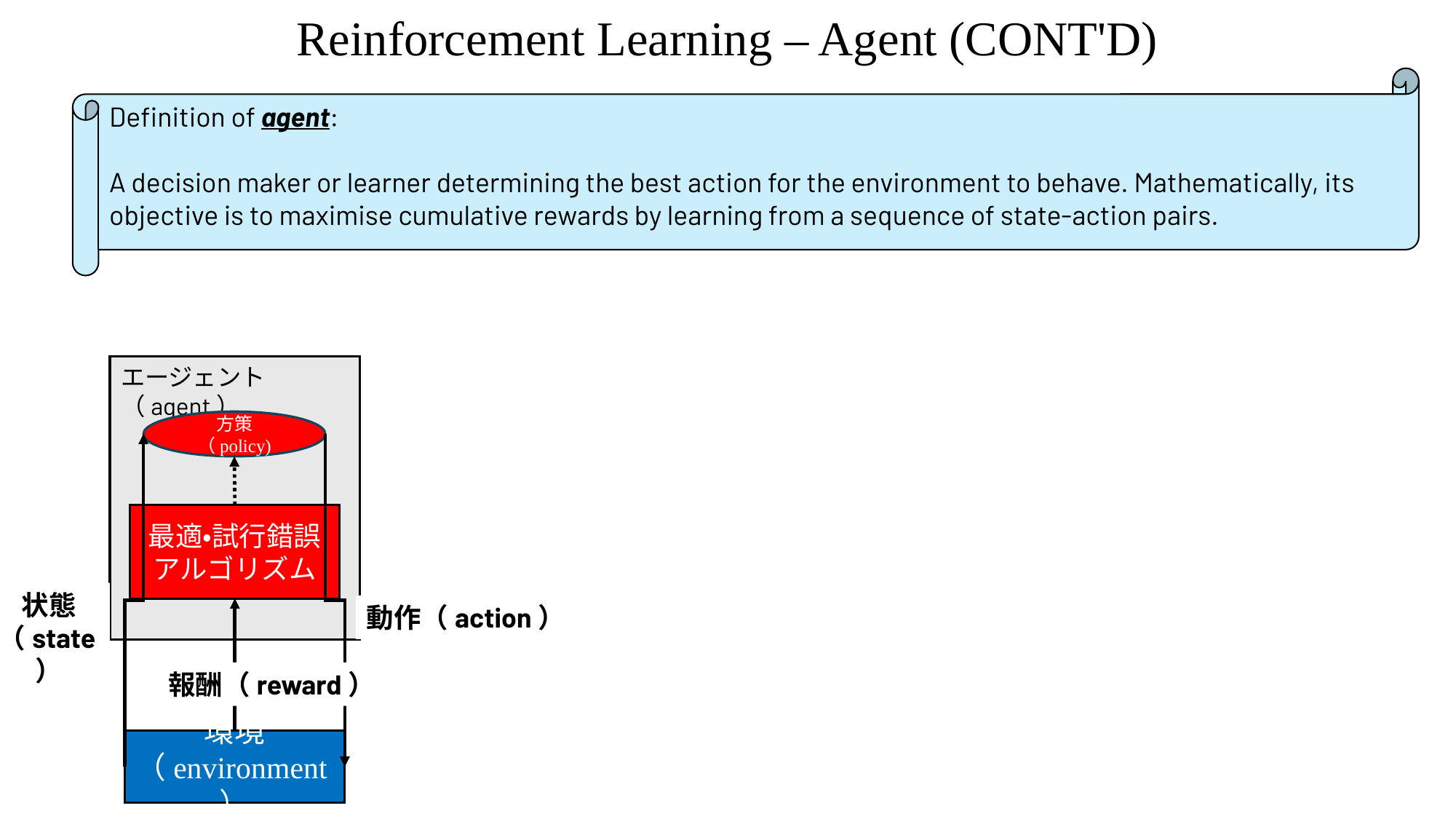

# Reinforcement Learning – Agent (CONT'D)
Definition of agent:

A decision maker or learner determining the best action for the environment to behave. Mathematically, its objective is to maximise cumulative rewards by learning from a sequence of state-action pairs.

エージェント（agent）
方策（policy)
最適・試行錯誤
アルゴリズム
状態
（state）
動作（action）
報酬（reward）
環境
（environment）